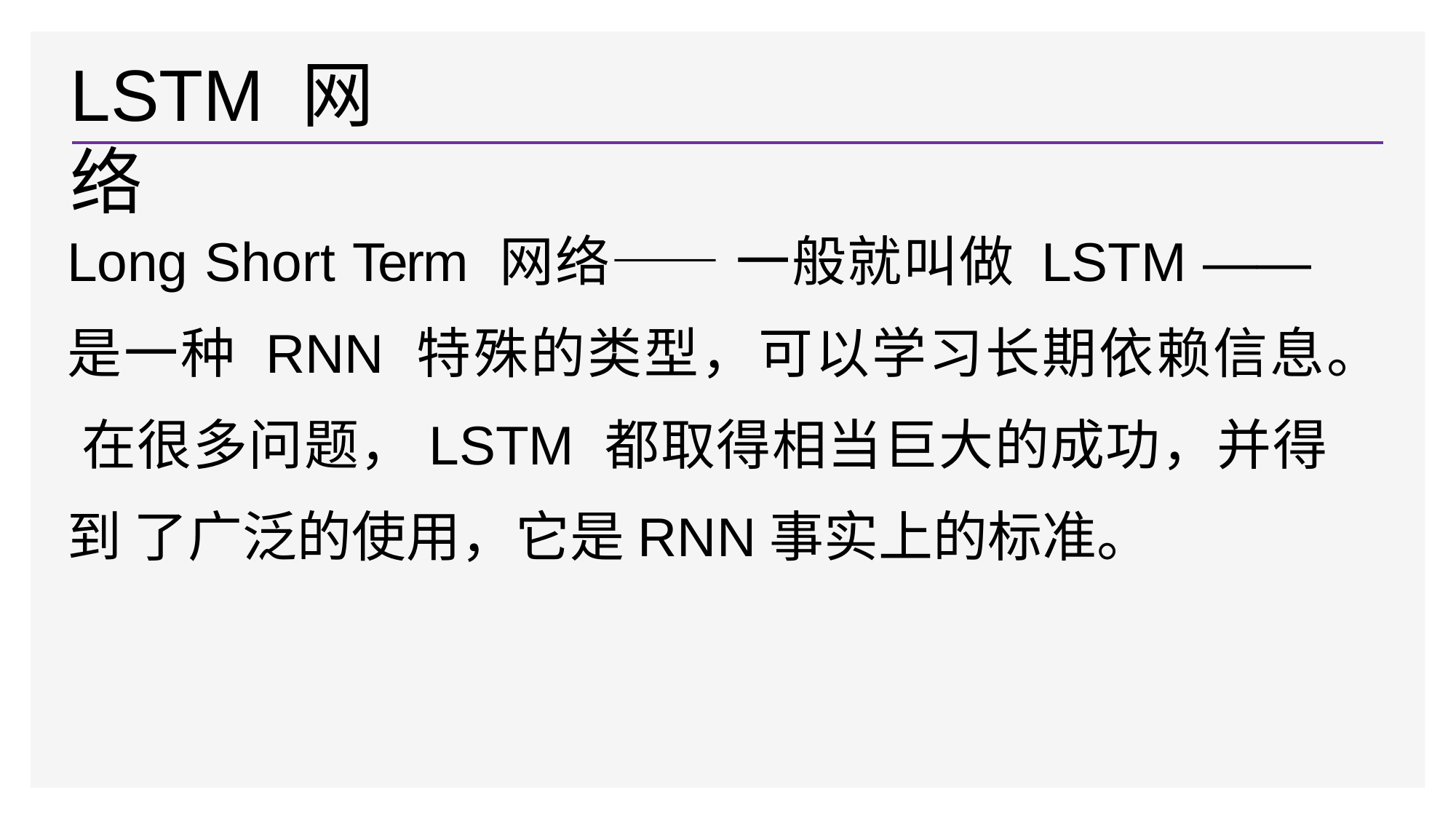

# LSTM 网络
Long Short Term 网络—— 一般就叫做 LSTM ——  是一种 RNN 特殊的类型，可以学习长期依赖信息。 在很多问题，LSTM 都取得相当巨大的成功，并得到 了广泛的使用，它是RNN事实上的标准。